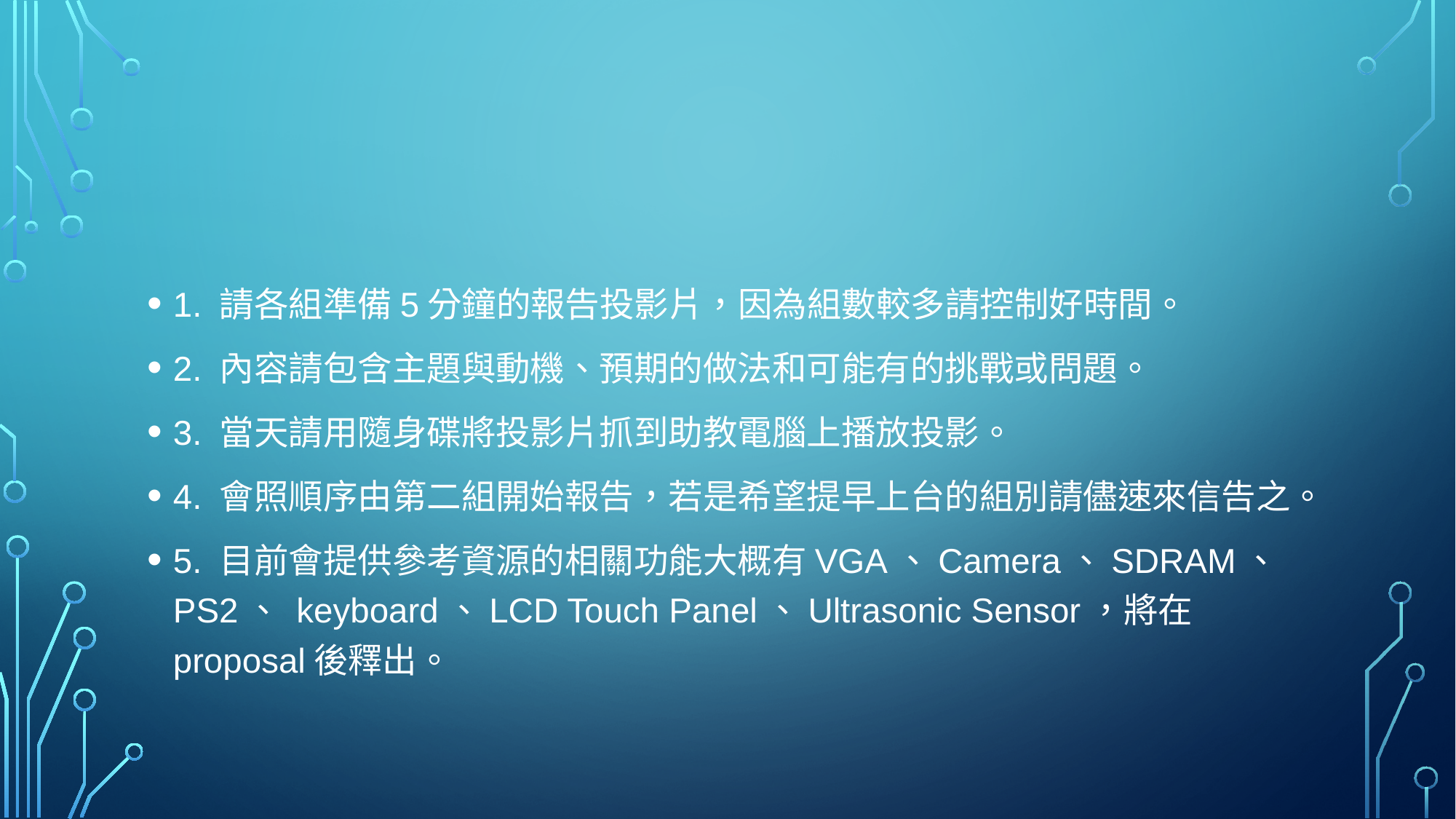

#
1. 請各組準備5分鐘的報告投影片，因為組數較多請控制好時間。
2. 內容請包含主題與動機、預期的做法和可能有的挑戰或問題。
3. 當天請用隨身碟將投影片抓到助教電腦上播放投影。
4. 會照順序由第二組開始報告，若是希望提早上台的組別請儘速來信告之。
5. 目前會提供參考資源的相關功能大概有VGA、Camera、SDRAM、PS2、 keyboard、LCD Touch Panel、Ultrasonic Sensor，將在proposal後釋出。